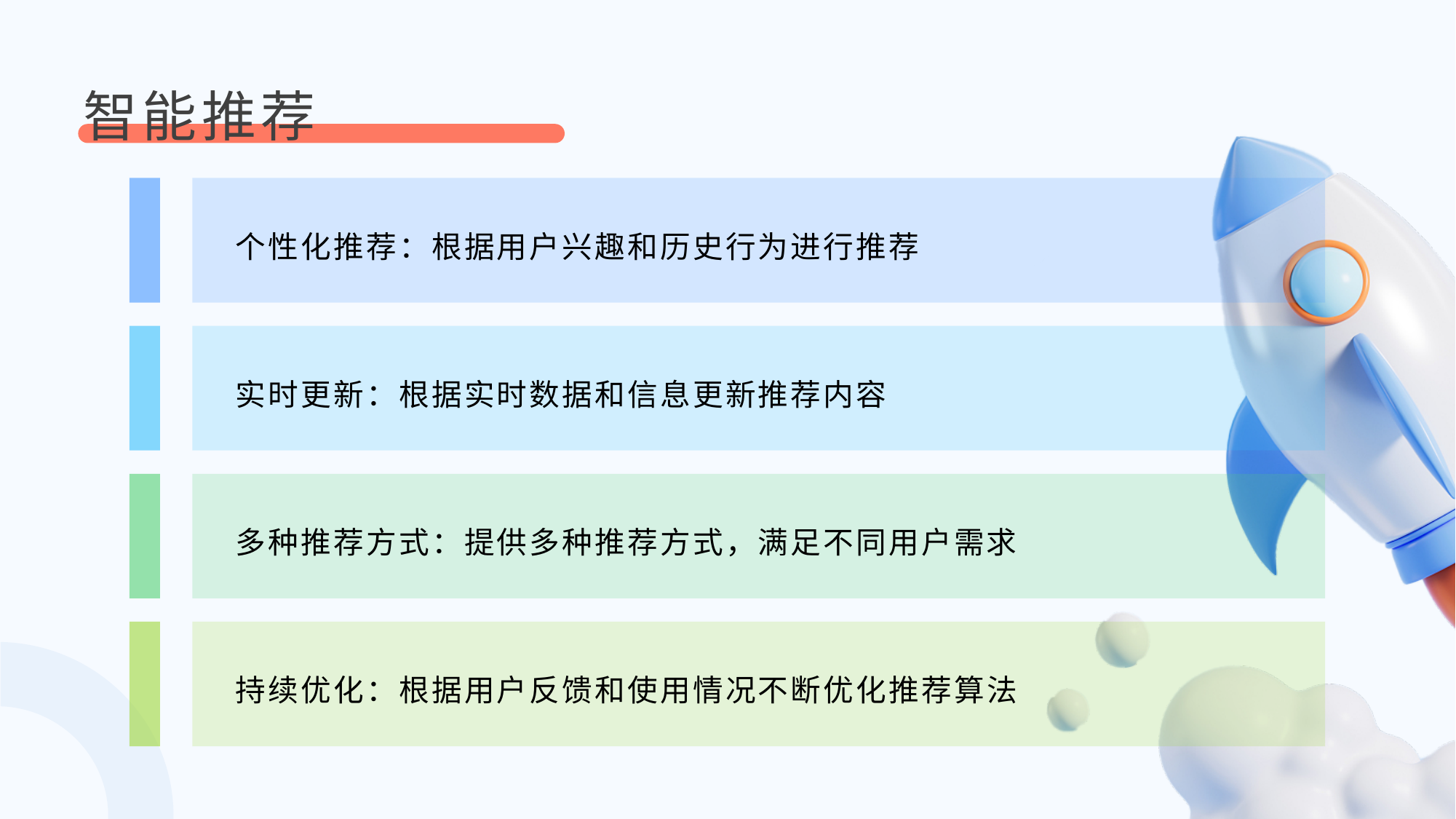

智能推荐

个性化推荐：根据用户兴趣和历史行为进行推荐

实时更新：根据实时数据和信息更新推荐内容

多种推荐方式：提供多种推荐方式，满足不同用户需求

持续优化：根据用户反馈和使用情况不断优化推荐算法